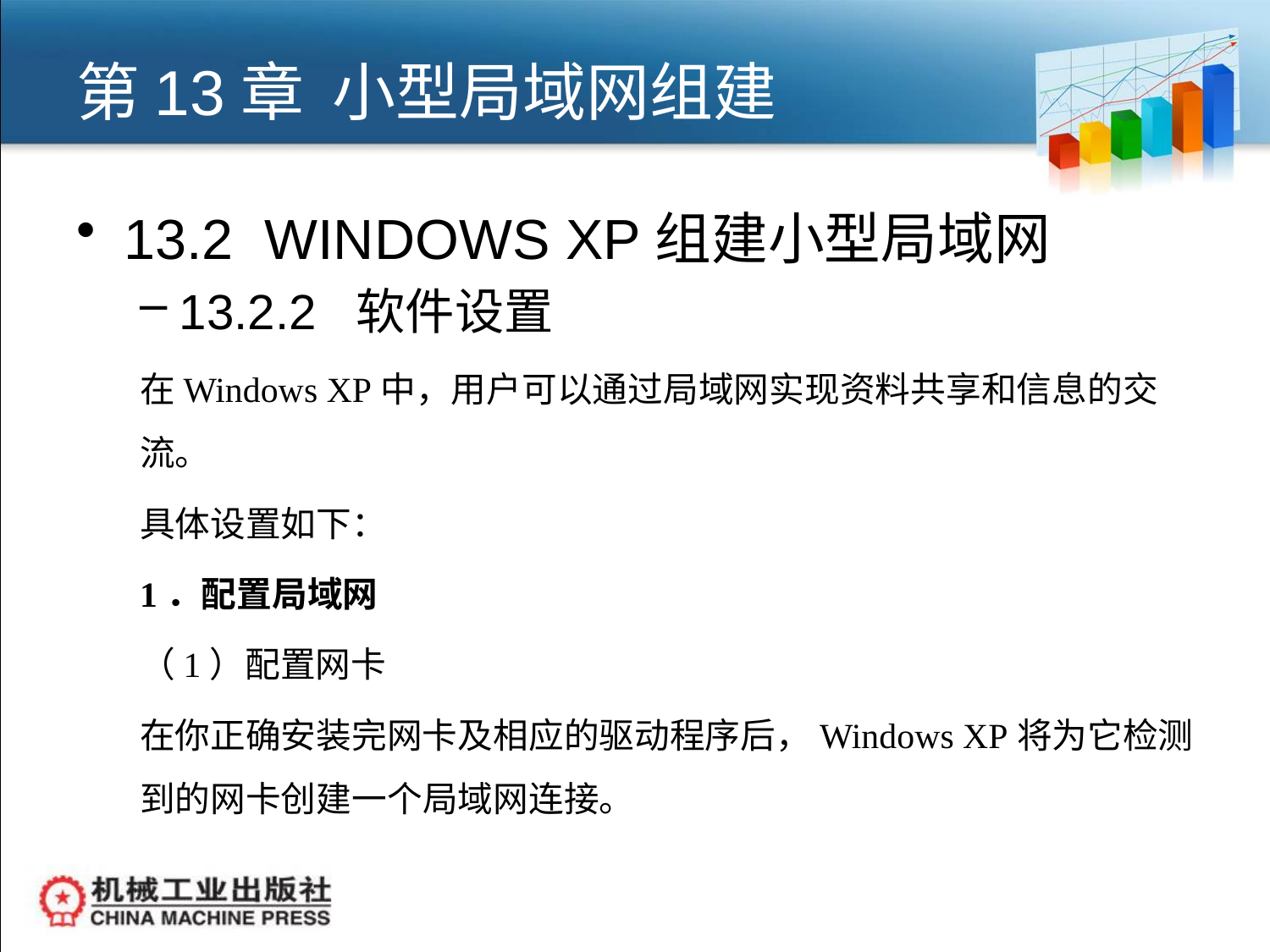

# 第13章  小型局域网组建
13.2  WINDOWS XP组建小型局域网
13.2.2  软件设置
在Windows XP中，用户可以通过局域网实现资料共享和信息的交流。
具体设置如下：
1．配置局域网
（1）配置网卡
在你正确安装完网卡及相应的驱动程序后，Windows XP将为它检测到的网卡创建一个局域网连接。